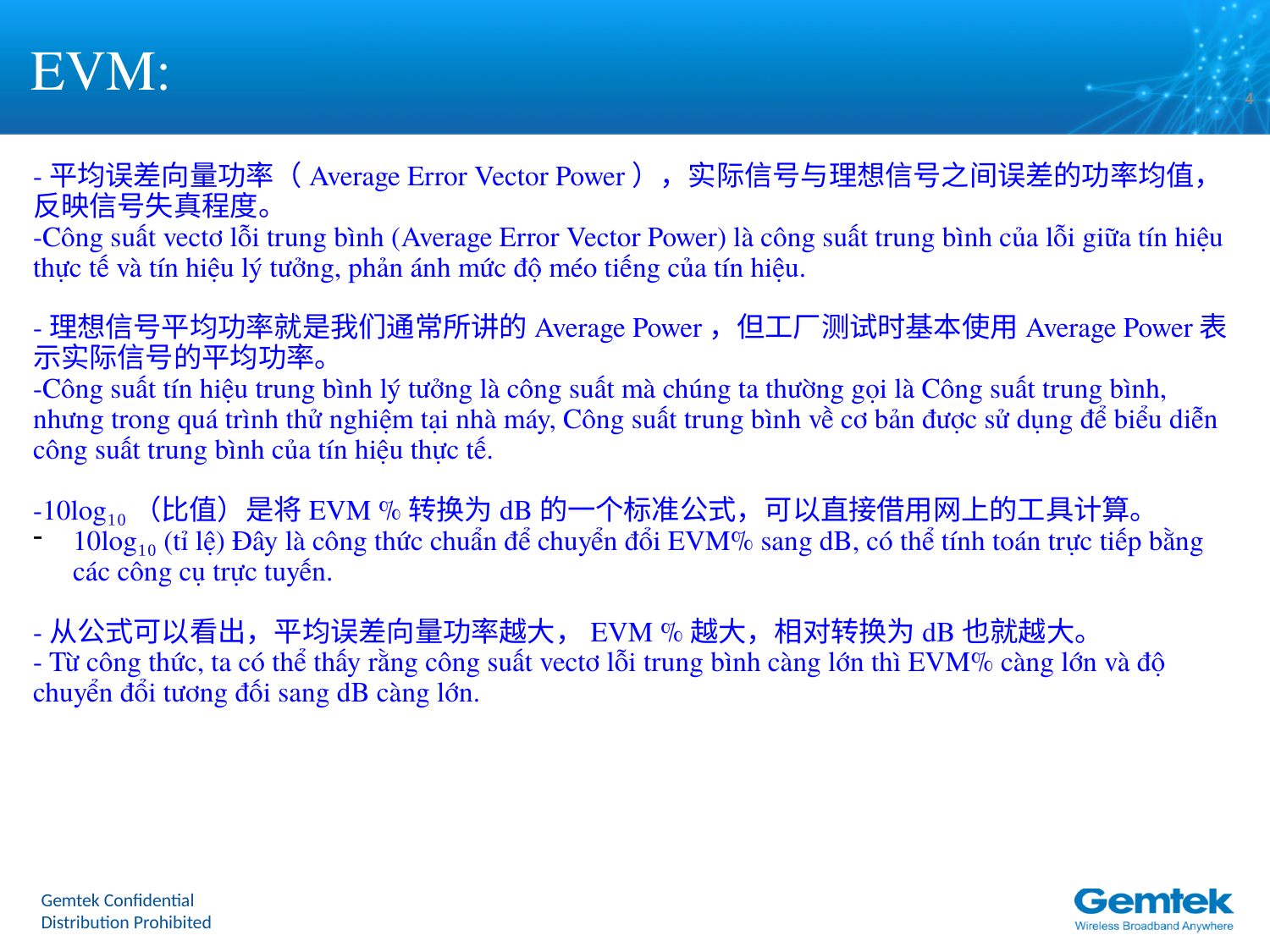

EVM:
4
-平均误差向量功率（Average Error Vector Power），实际信号与理想信号之间误差的功率均值，反映信号失真程度。
-Công suất vectơ lỗi trung bình (Average Error Vector Power) là công suất trung bình của lỗi giữa tín hiệu thực tế và tín hiệu lý tưởng, phản ánh mức độ méo tiếng của tín hiệu.

-理想信号平均功率就是我们通常所讲的Average Power，但工厂测试时基本使用Average Power表示实际信号的平均功率。
-Công suất tín hiệu trung bình lý tưởng là công suất mà chúng ta thường gọi là Công suất trung bình, nhưng trong quá trình thử nghiệm tại nhà máy, Công suất trung bình về cơ bản được sử dụng để biểu diễn công suất trung bình của tín hiệu thực tế.

-10log₁₀（比值）是将EVM %转换为dB的一个标准公式，可以直接借用网上的工具计算。
10log₁₀ (tỉ lệ) Đây là công thức chuẩn để chuyển đổi EVM% sang dB, có thể tính toán trực tiếp bằng các công cụ trực tuyến.

-从公式可以看出，平均误差向量功率越大，EVM %越大，相对转换为dB也就越大。
- Từ công thức, ta có thể thấy rằng công suất vectơ lỗi trung bình càng lớn thì EVM% càng lớn và độ chuyển đổi tương đối sang dB càng lớn.